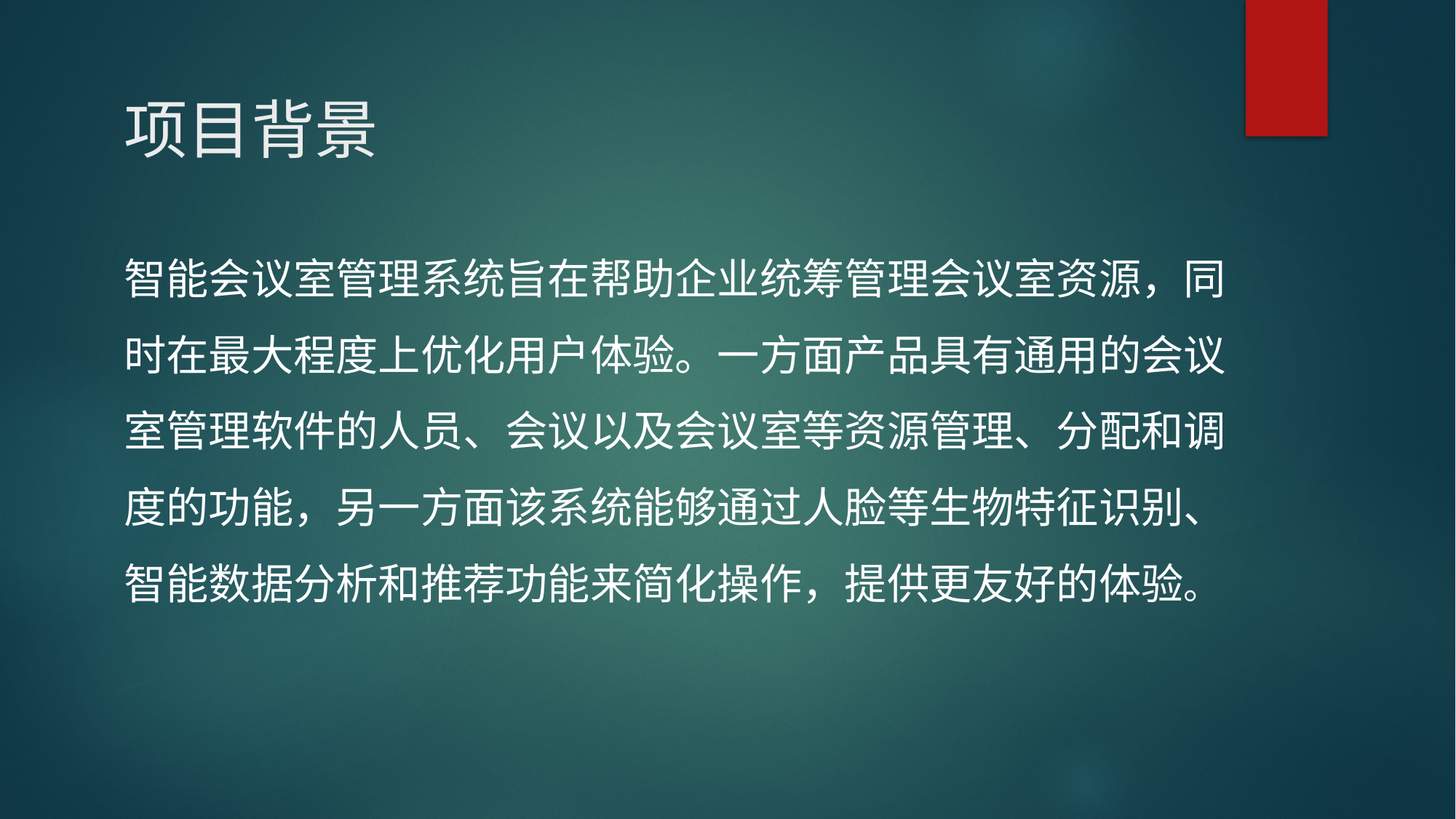

# 项目背景
智能会议室管理系统旨在帮助企业统筹管理会议室资源，同时在最大程度上优化用户体验。一方面产品具有通用的会议室管理软件的人员、会议以及会议室等资源管理、分配和调度的功能，另一方面该系统能够通过人脸等生物特征识别、智能数据分析和推荐功能来简化操作，提供更友好的体验。